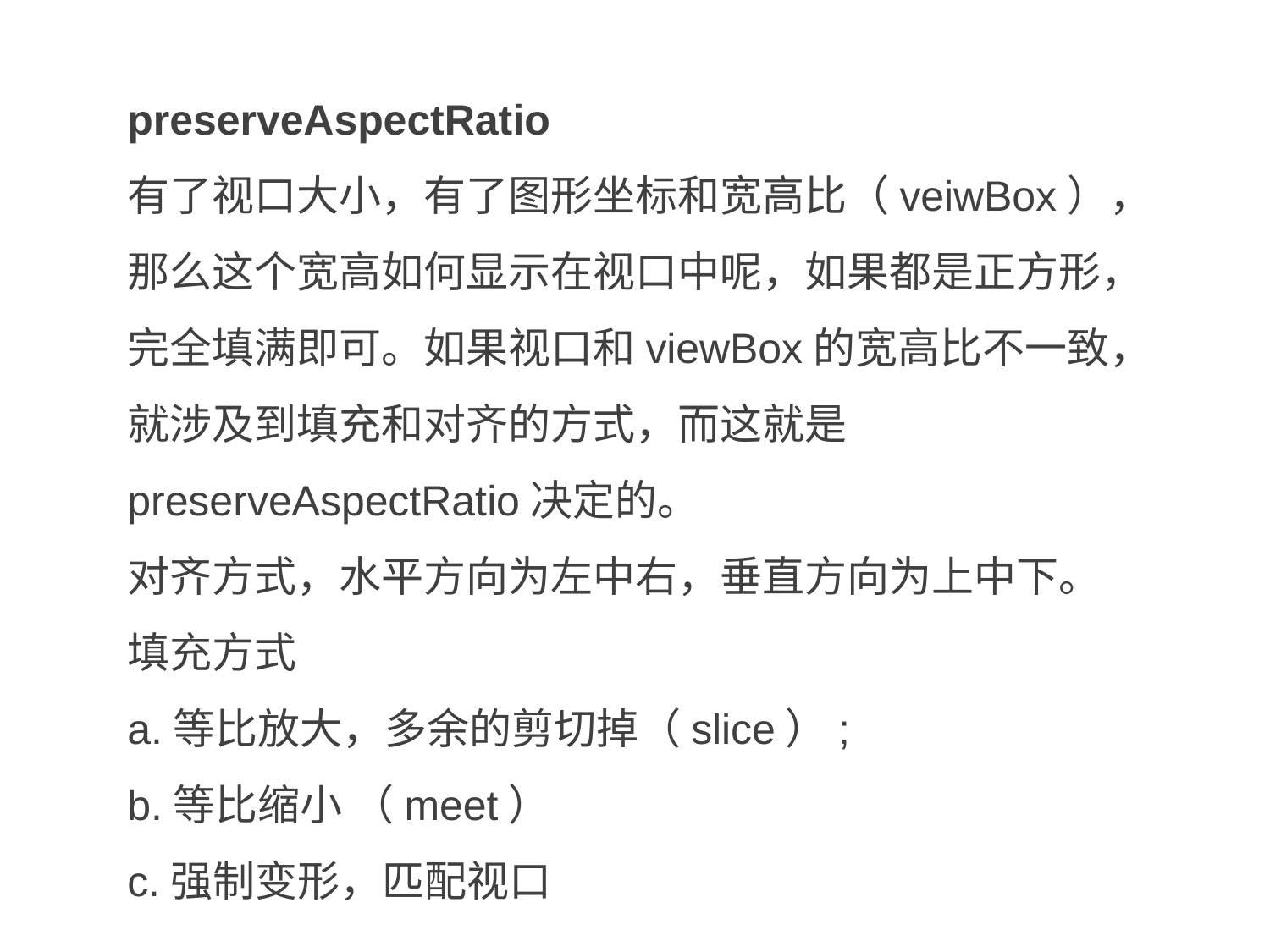

preserveAspectRatio
有了视口大小，有了图形坐标和宽高比（veiwBox），那么这个宽高如何显示在视口中呢，如果都是正方形，完全填满即可。如果视口和viewBox的宽高比不一致，就涉及到填充和对齐的方式，而这就是preserveAspectRatio决定的。
对齐方式，水平方向为左中右，垂直方向为上中下。
填充方式
a.等比放大，多余的剪切掉（slice）;
b.等比缩小 （meet）
c.强制变形，匹配视口